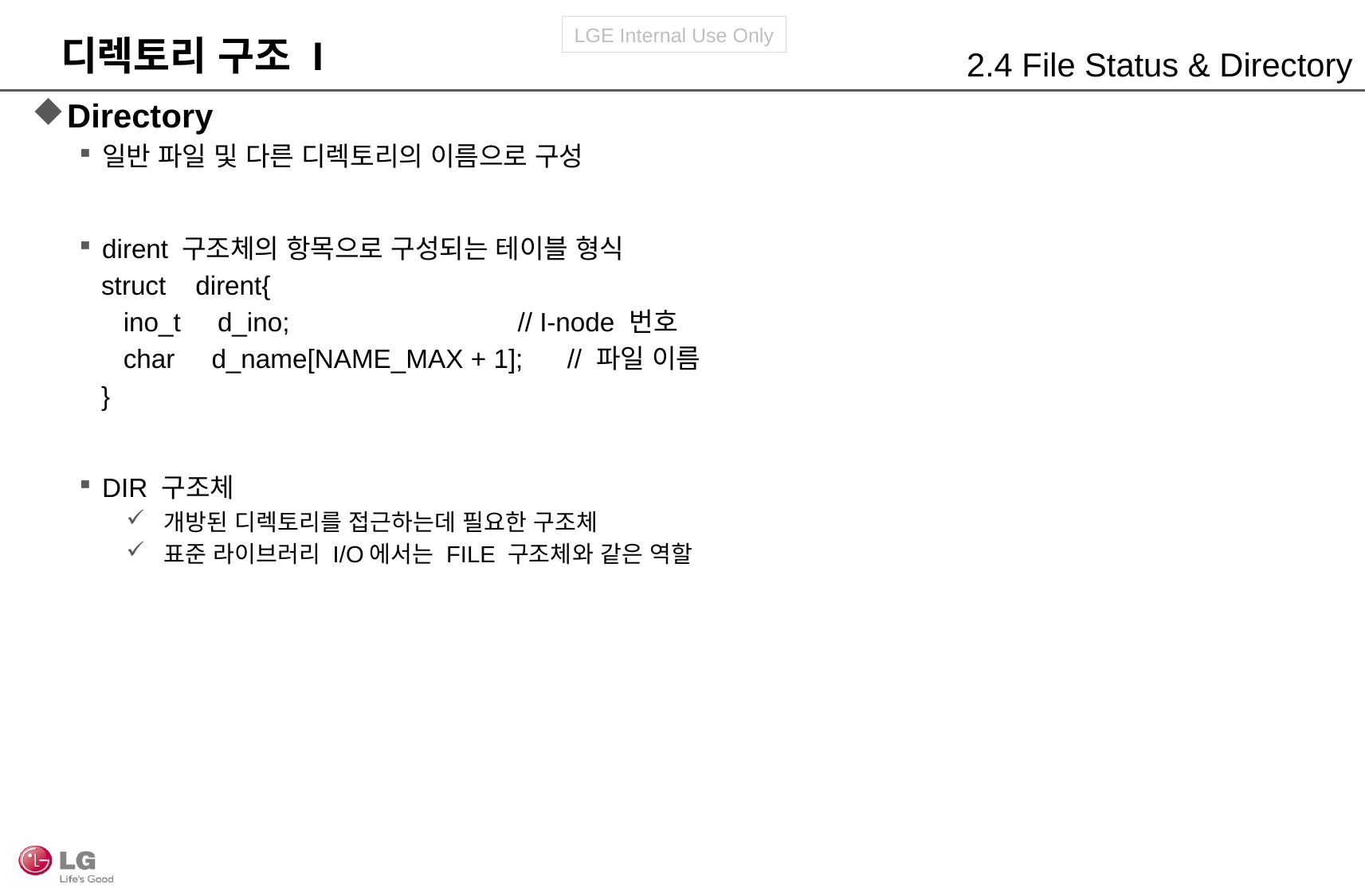

디렉토리 구조 I
2.4 File Status & Directory

Directory
일반 파일 및 다른 디렉토리의 이름으로 구성

dirent 구조체의 항목으로 구성되는 테이블 형식
   struct    dirent{
      ino_t     d_ino;                               // I-node 번호
      char     d_name[NAME_MAX + 1];      // 파일 이름
   }

DIR 구조체
개방된 디렉토리를 접근하는데 필요한 구조체
표준 라이브러리 I/O에서는 FILE 구조체와 같은 역할